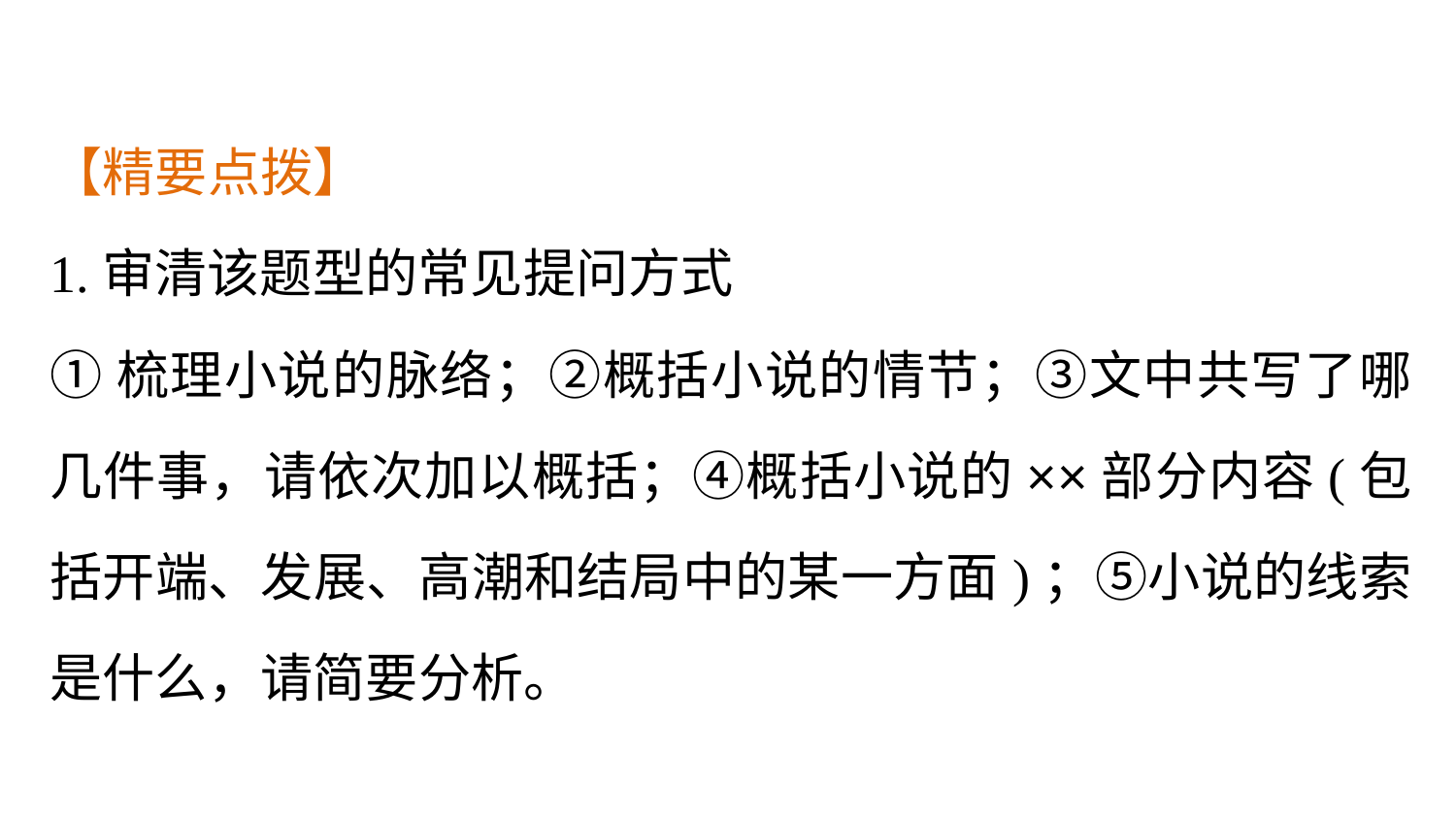

【精要点拨】
1.审清该题型的常见提问方式
①梳理小说的脉络；②概括小说的情节；③文中共写了哪几件事，请依次加以概括；④概括小说的××部分内容(包括开端、发展、高潮和结局中的某一方面)；⑤小说的线索是什么，请简要分析。